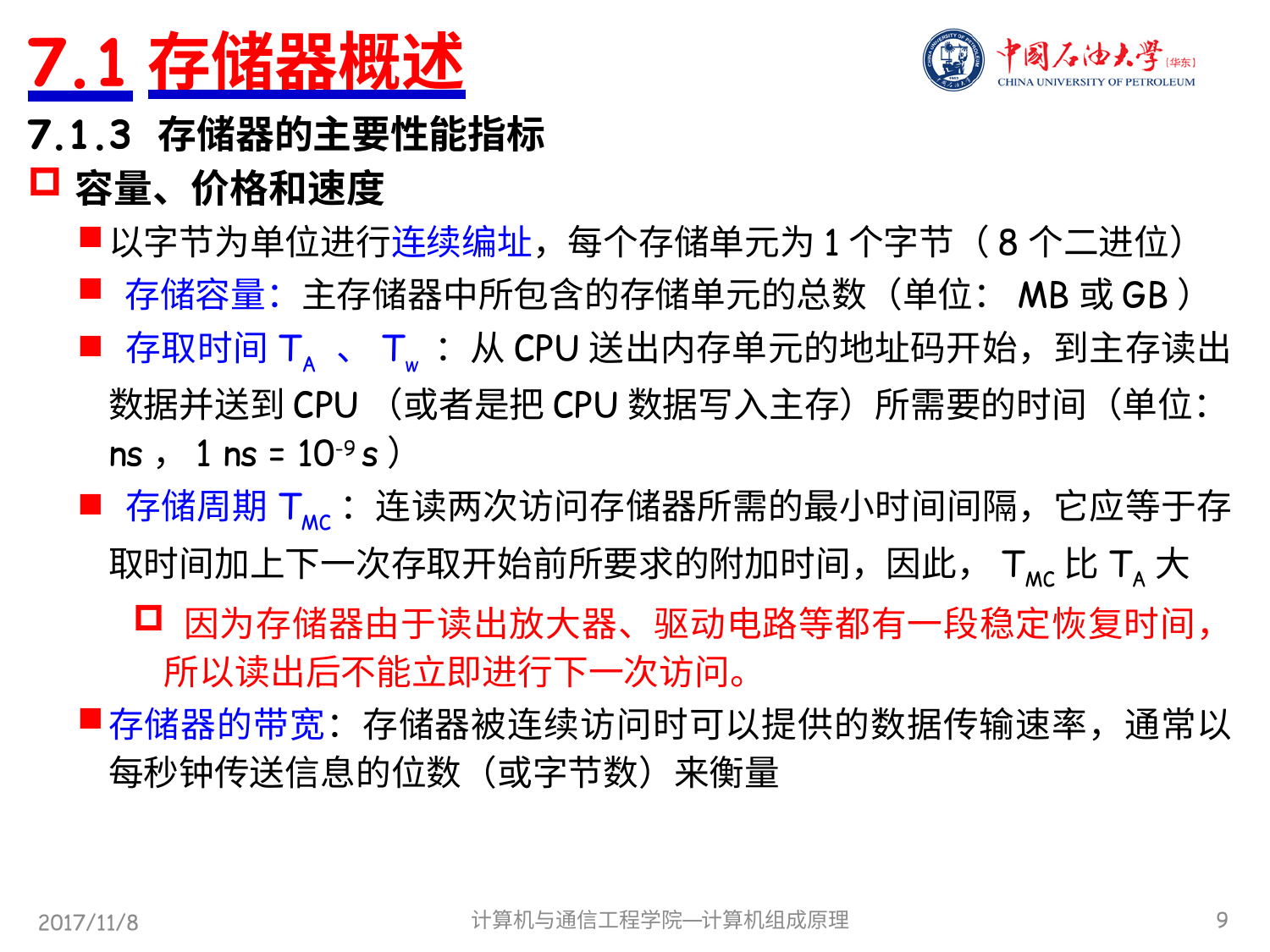

# 7.1存储器概述
7.1.3 存储器的主要性能指标
容量、价格和速度
以字节为单位进行连续编址，每个存储单元为1个字节（8个二进位）
 存储容量：主存储器中所包含的存储单元的总数（单位：MB或GB）
 存取时间TA 、Tw ：从CPU送出内存单元的地址码开始，到主存读出数据并送到CPU（或者是把CPU数据写入主存）所需要的时间（单位：ns，1 ns = 10-9 s）
 存储周期TMC：连读两次访问存储器所需的最小时间间隔，它应等于存取时间加上下一次存取开始前所要求的附加时间，因此，TMC比TA大
 因为存储器由于读出放大器、驱动电路等都有一段稳定恢复时间，所以读出后不能立即进行下一次访问。
存储器的带宽：存储器被连续访问时可以提供的数据传输速率，通常以每秒钟传送信息的位数（或字节数）来衡量
计算机与通信工程学院—计算机组成原理
9
2017/11/8